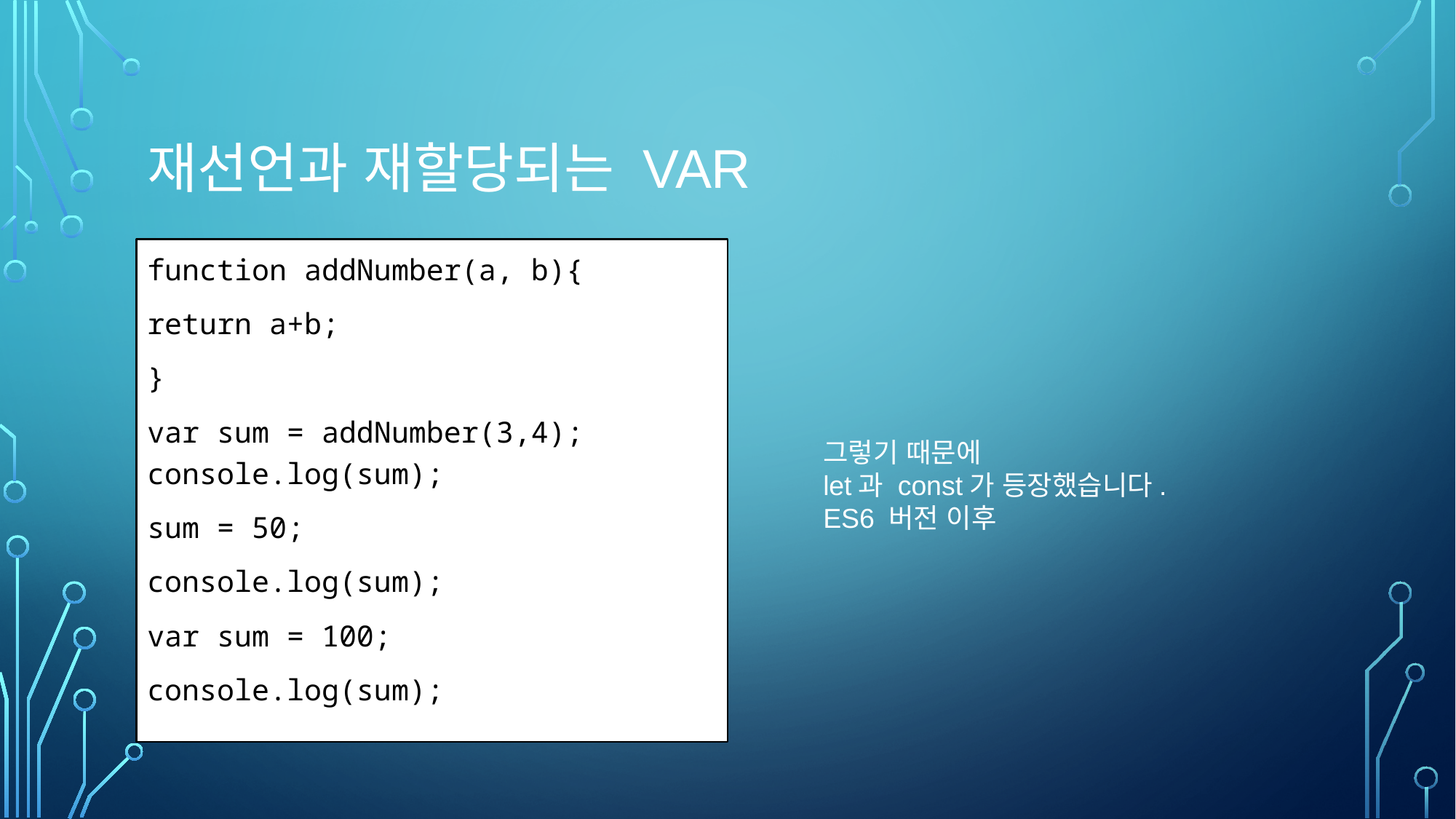

# 재선언과 재할당되는 var
function addNumber(a, b){
return a+b;
}
var sum = addNumber(3,4);    console.log(sum);
sum = 50;
console.log(sum);
var sum = 100;
console.log(sum);
그렇기 때문에
let과 const가 등장했습니다.
ES6 버전 이후